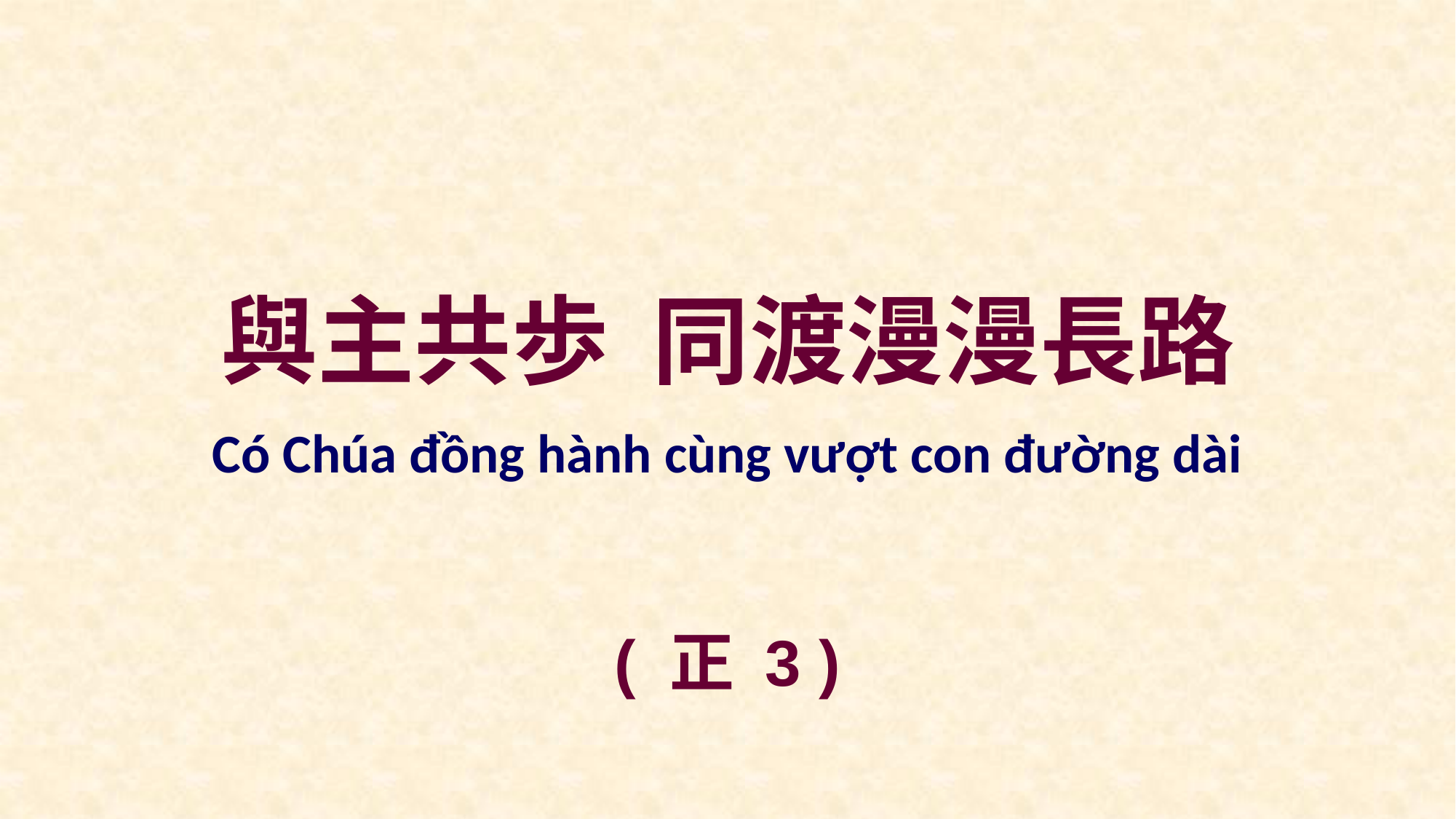

與主共歩  同渡漫漫長路
Có Chúa đồng hành cùng vượt con đường dài
( 正 3 )